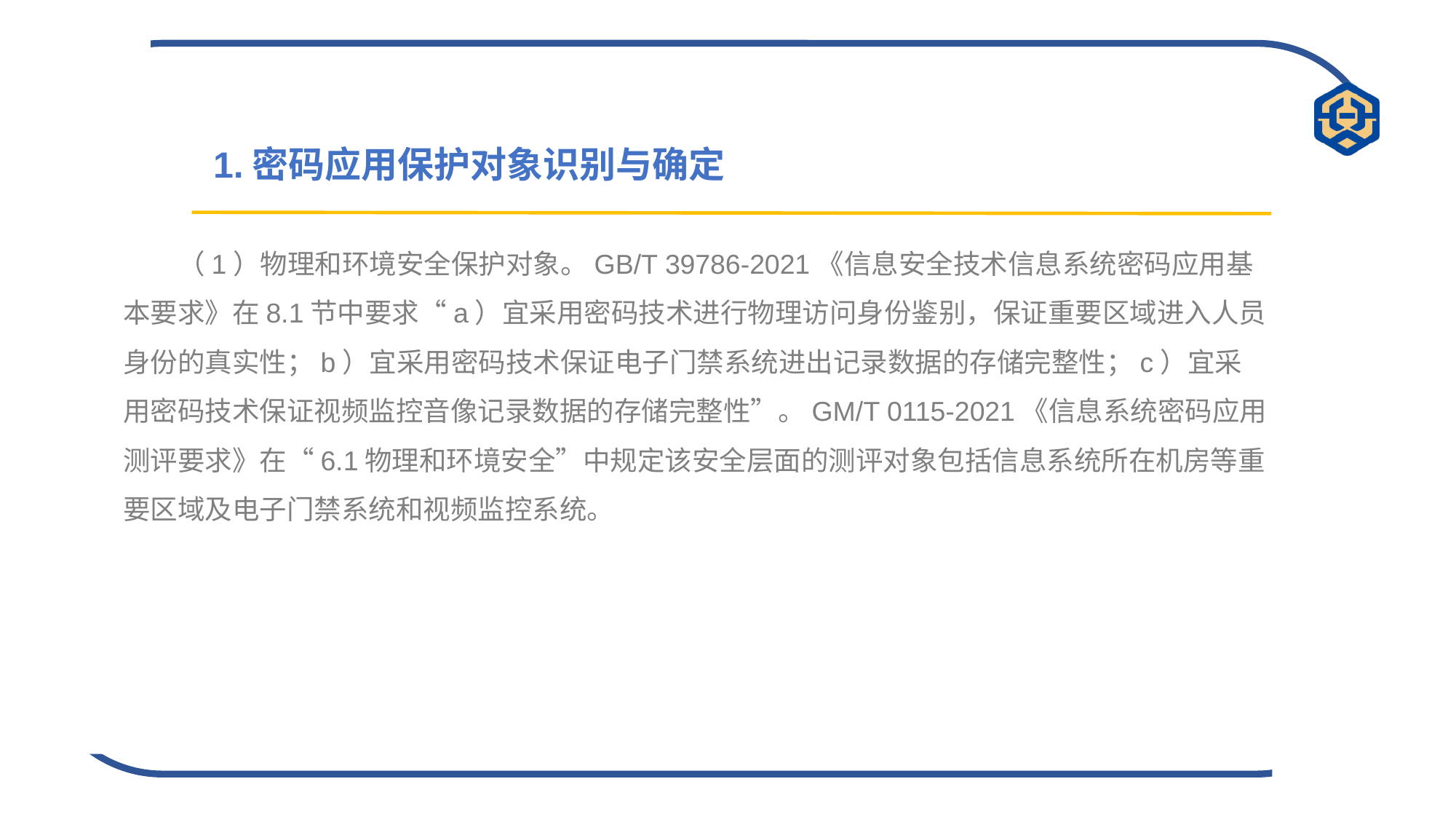

1.密码应用保护对象识别与确定
（1）物理和环境安全保护对象。GB/T 39786-2021《信息安全技术信息系统密码应用基本要求》在8.1节中要求“a）宜采用密码技术进行物理访问身份鉴别，保证重要区域进入人员身份的真实性；b）宜采用密码技术保证电子门禁系统进出记录数据的存储完整性；c）宜采用密码技术保证视频监控音像记录数据的存储完整性”。GM/T 0115-2021《信息系统密码应用测评要求》在“6.1物理和环境安全”中规定该安全层面的测评对象包括信息系统所在机房等重要区域及电子门禁系统和视频监控系统。